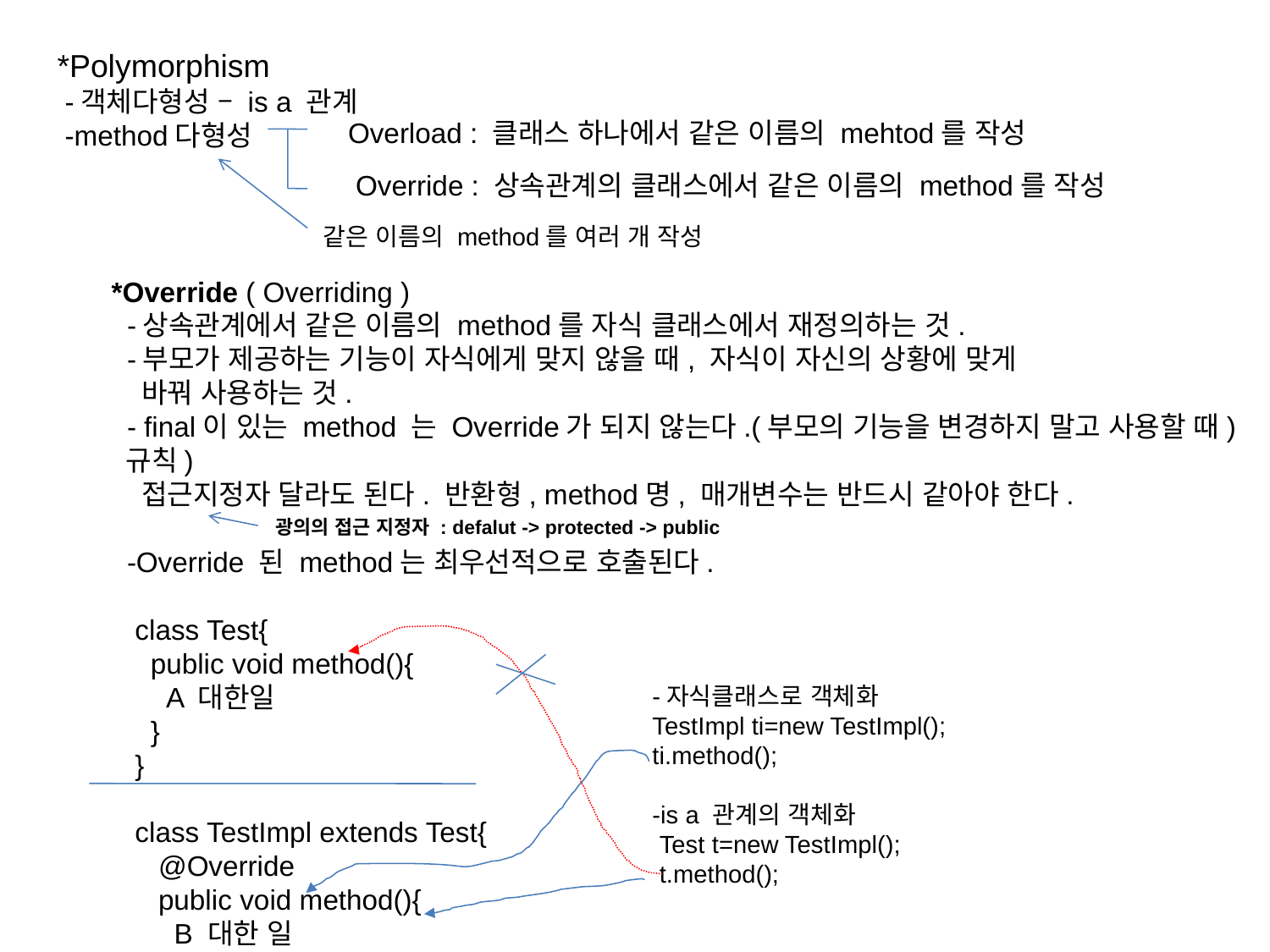

*Polymorphism
 -객체다형성 – is a 관계
 -method다형성
Overload : 클래스 하나에서 같은 이름의 mehtod를 작성
Override : 상속관계의 클래스에서 같은 이름의 method를 작성
같은 이름의 method를 여러 개 작성
*Override ( Overriding )
  -상속관계에서 같은 이름의 method를 자식 클래스에서 재정의하는 것.
  -부모가 제공하는 기능이 자식에게 맞지 않을 때, 자식이 자신의 상황에 맞게
   바꿔 사용하는 것.
  - final이 있는 method 는 Override가 되지 않는다.(부모의 기능을 변경하지 말고 사용할 때)
 규칙)
   접근지정자 달라도 된다. 반환형, method명, 매개변수는 반드시 같아야 한다.

  -Override 된 method는 최우선적으로 호출된다.

   class Test{
     public void method(){
       A 대한일
     }
   }

   class TestImpl extends Test{
      @Override
      public void method(){
        B 대한 일
      }
    }
광의의 접근 지정자 : defalut -> protected -> public

-자식클래스로 객체화
TestImpl ti=new TestImpl();
ti.method();

-is a 관계의 객체화
 Test t=new TestImpl();
 t.method();